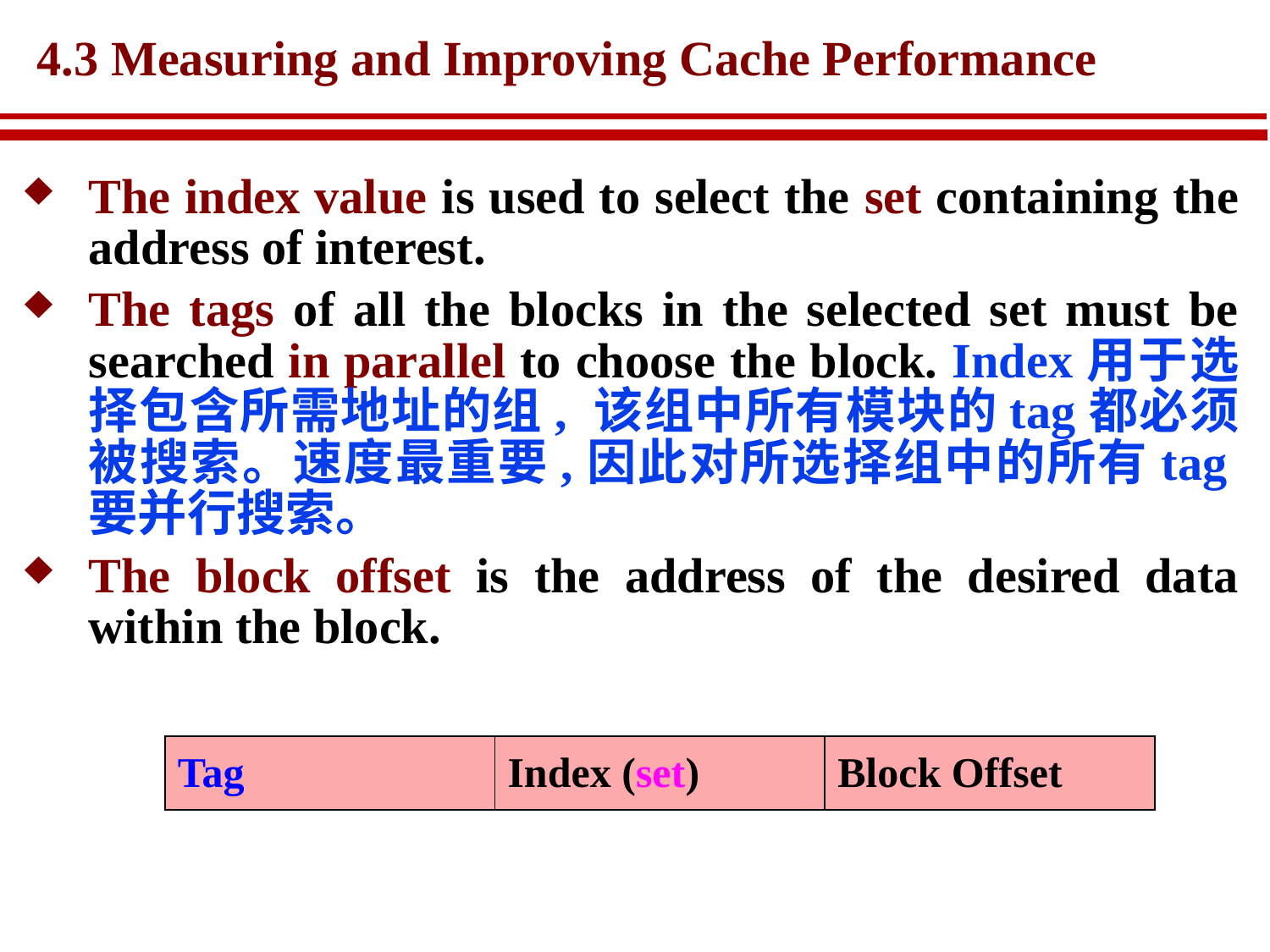

# 4.3 Measuring and Improving Cache Performance
The index value is used to select the set containing the address of interest.
The tags of all the blocks in the selected set must be searched in parallel to choose the block. Index用于选择包含所需地址的组, 该组中所有模块的tag都必须被搜索。速度最重要,因此对所选择组中的所有tag要并行搜索。
The block offset is the address of the desired data within the block.
| Tag | Index (set) | Block Offset |
| --- | --- | --- |